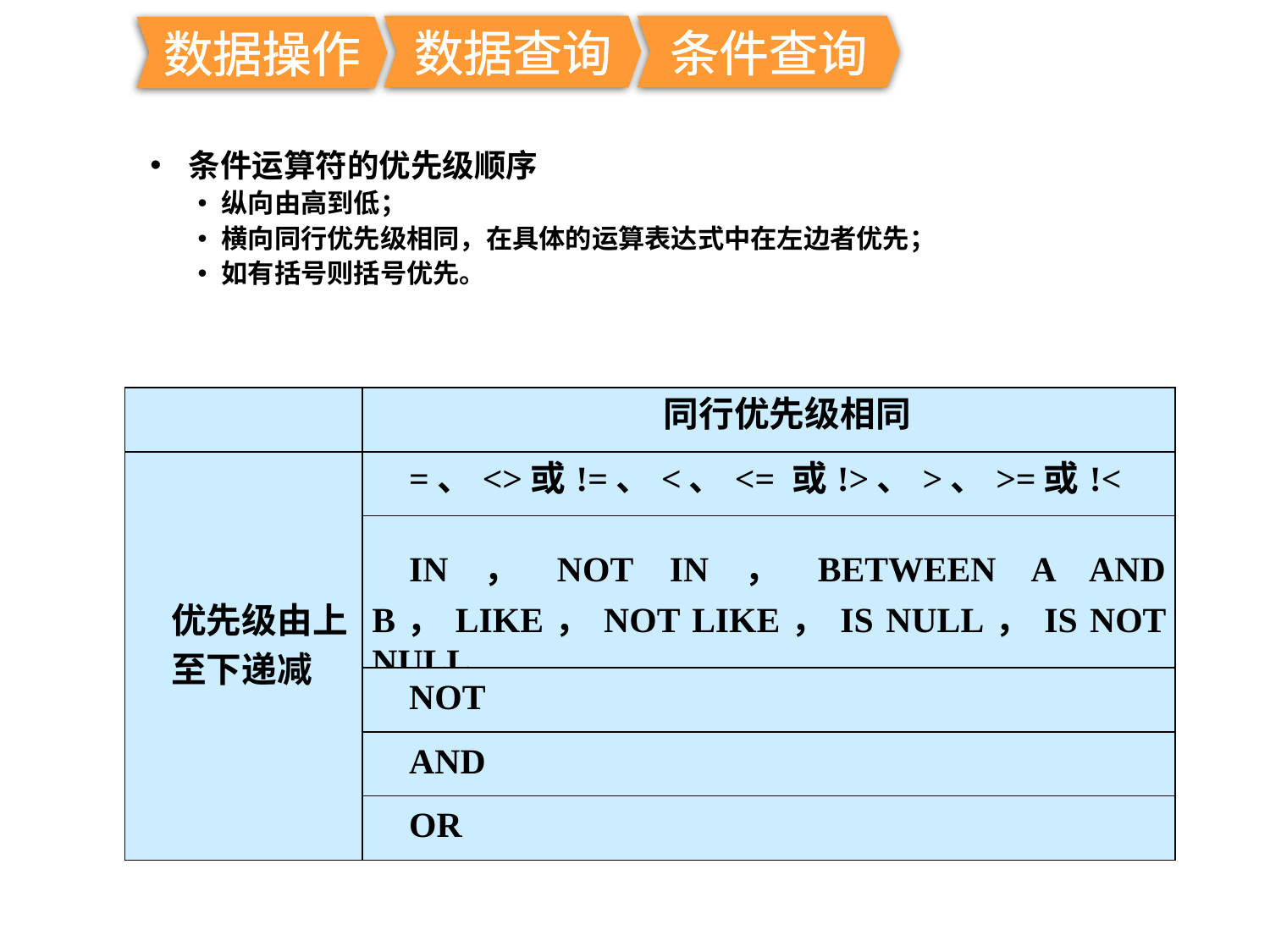

数据查询
条件查询
数据操作

 条件运算符的优先级顺序
纵向由高到低；
横向同行优先级相同，在具体的运算表达式中在左边者优先；
如有括号则括号优先。
|  | 同行优先级相同 |
| --- | --- |
| 优先级由上 至下递减 | =、<>或!=、<、<= 或!>、>、>=或!< |
|  | IN，NOT IN，BETWEEN A AND B，LIKE，NOT LIKE，IS NULL，IS NOT NULL |
|  | NOT |
|  | AND |
|  | OR |